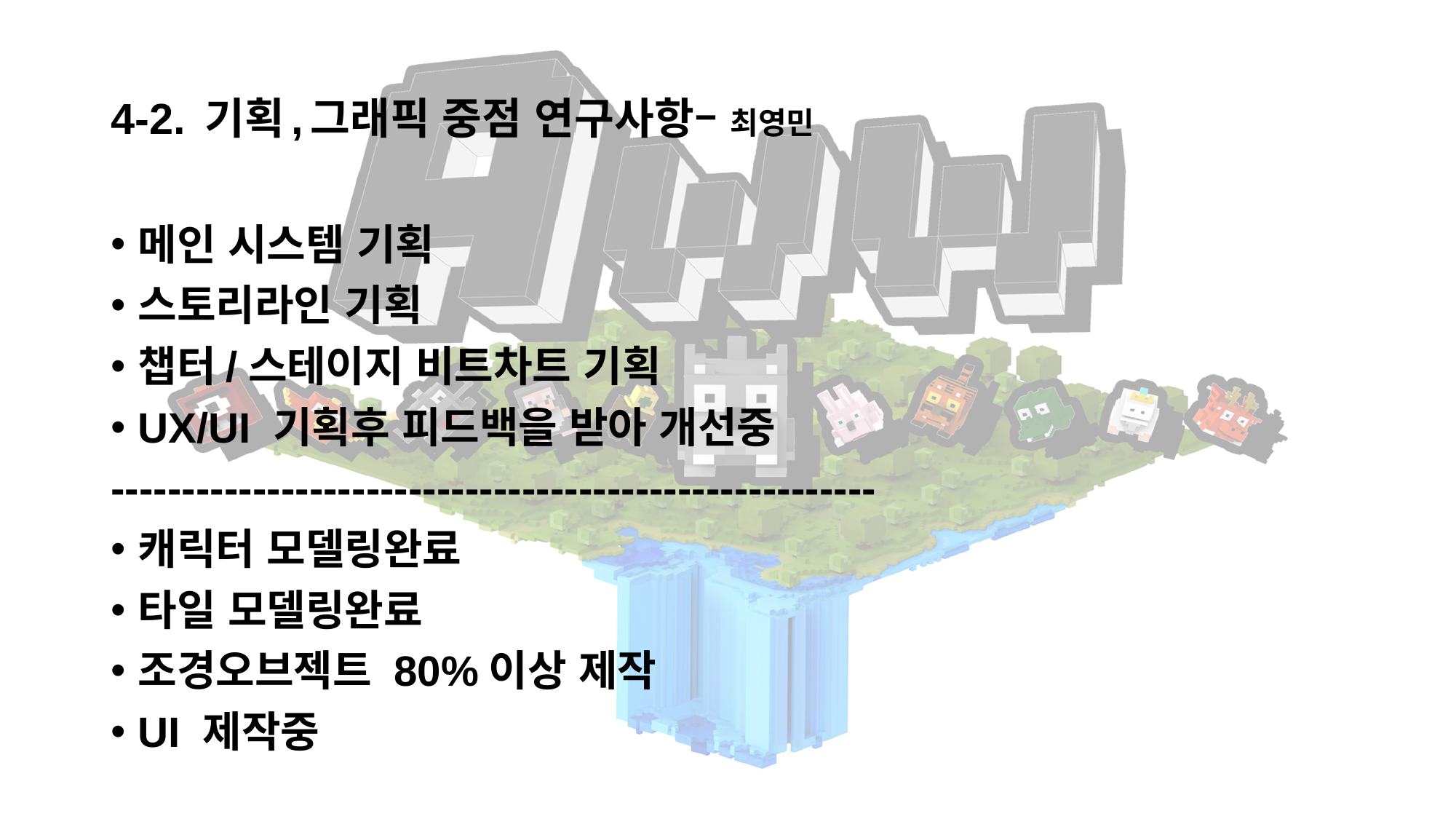

# 4-2. 기획,그래픽 중점 연구사항– 최영민
메인 시스템 기획
스토리라인 기획
챕터/스테이지 비트차트 기획
UX/UI 기획후 피드백을 받아 개선중
------------------------------------------------------
캐릭터 모델링완료
타일 모델링완료
조경오브젝트 80%이상 제작
UI 제작중